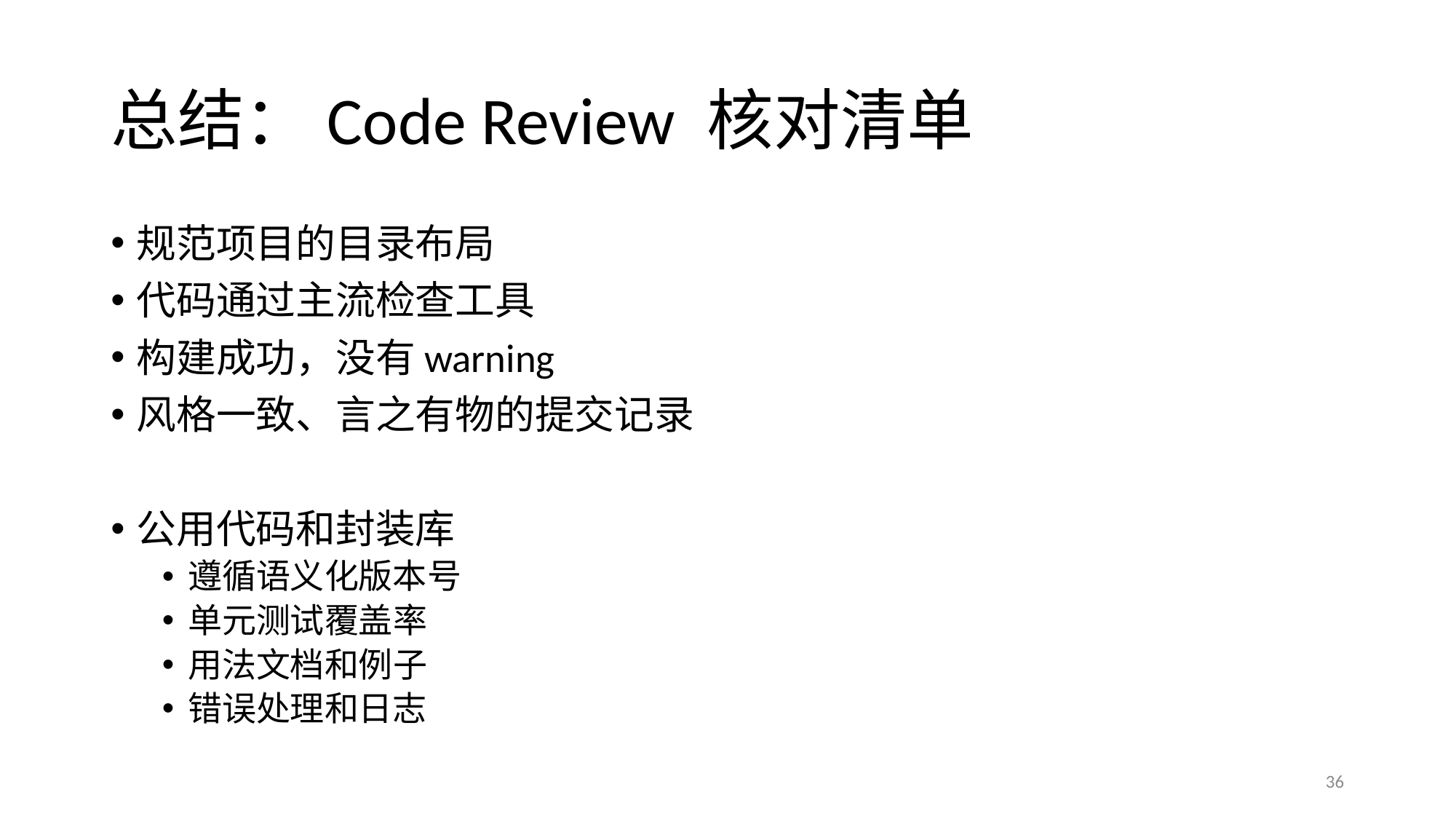

# 总结：Code Review 核对清单
规范项目的目录布局
代码通过主流检查工具
构建成功，没有warning
风格一致、言之有物的提交记录

公用代码和封装库
遵循语义化版本号
单元测试覆盖率
用法文档和例子
错误处理和日志

36